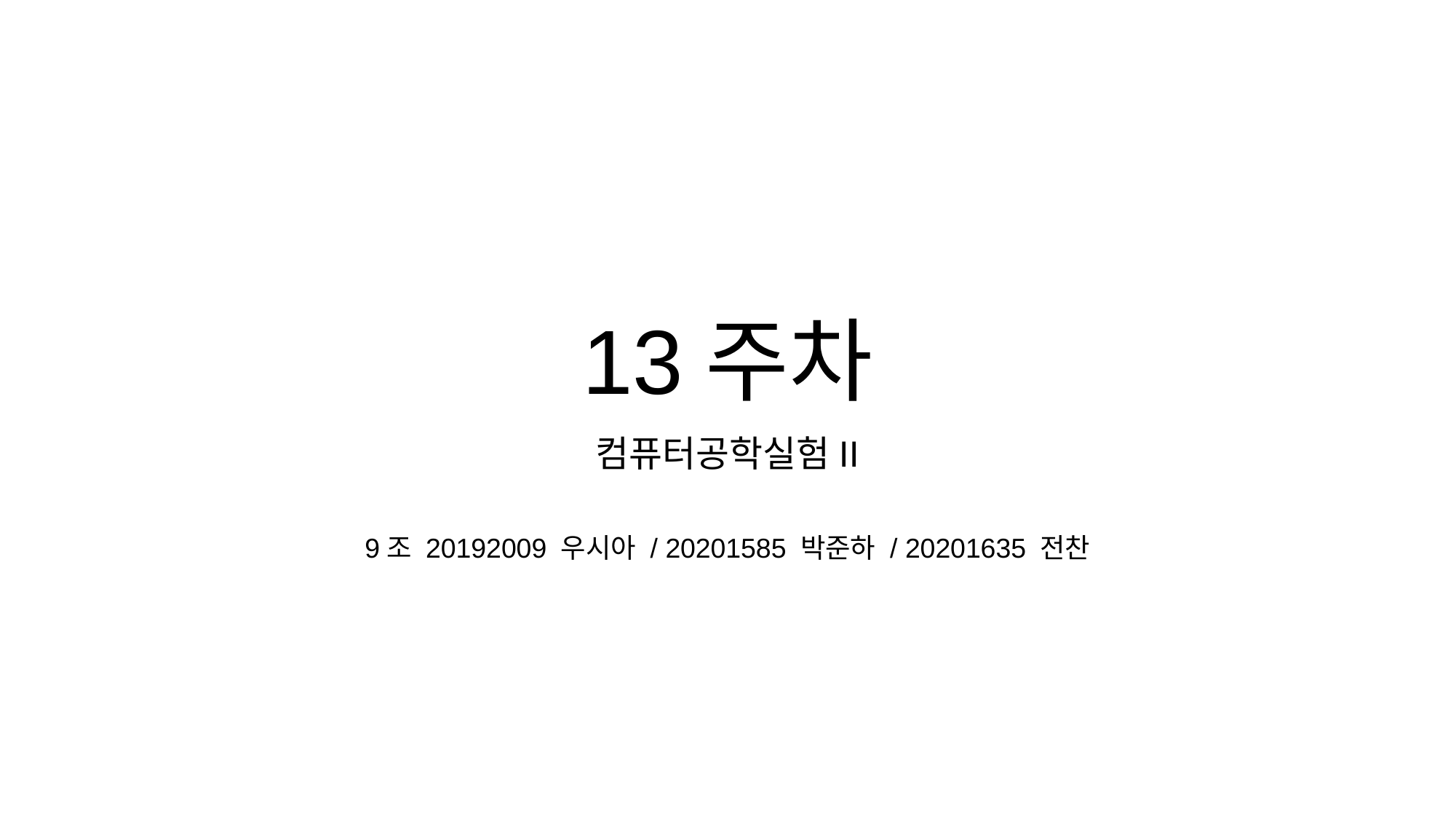

# 13주차
컴퓨터공학실험II

9조 20192009 우시아 / 20201585 박준하 / 20201635 전찬